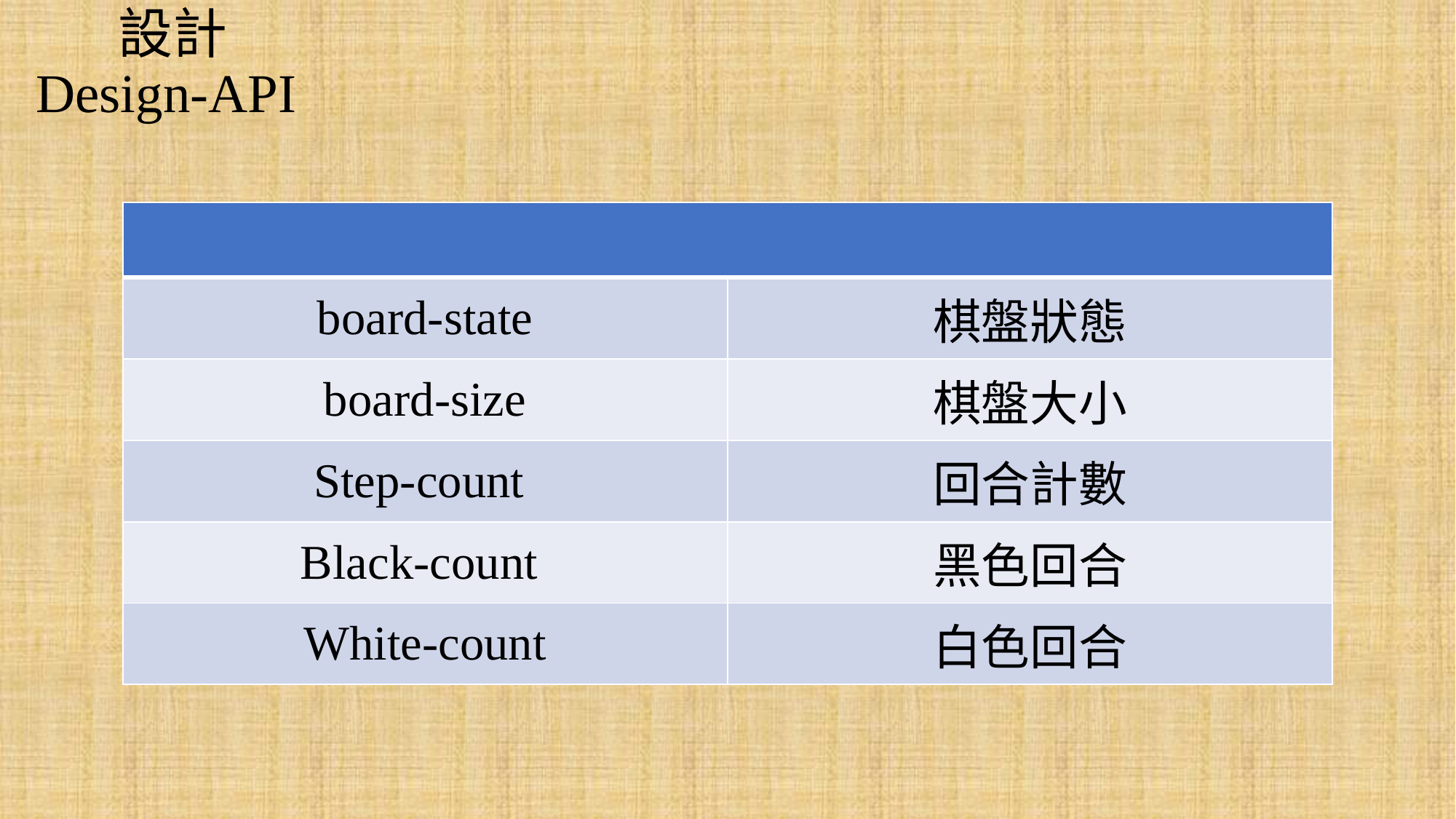

# 設計 Design-API
|  |  |
| --- | --- |
| board-state | 棋盤狀態 |
| board-size | 棋盤大小 |
| Step-count | 回合計數 |
| Black-count | 黑色回合 |
| White-count | 白色回合 |